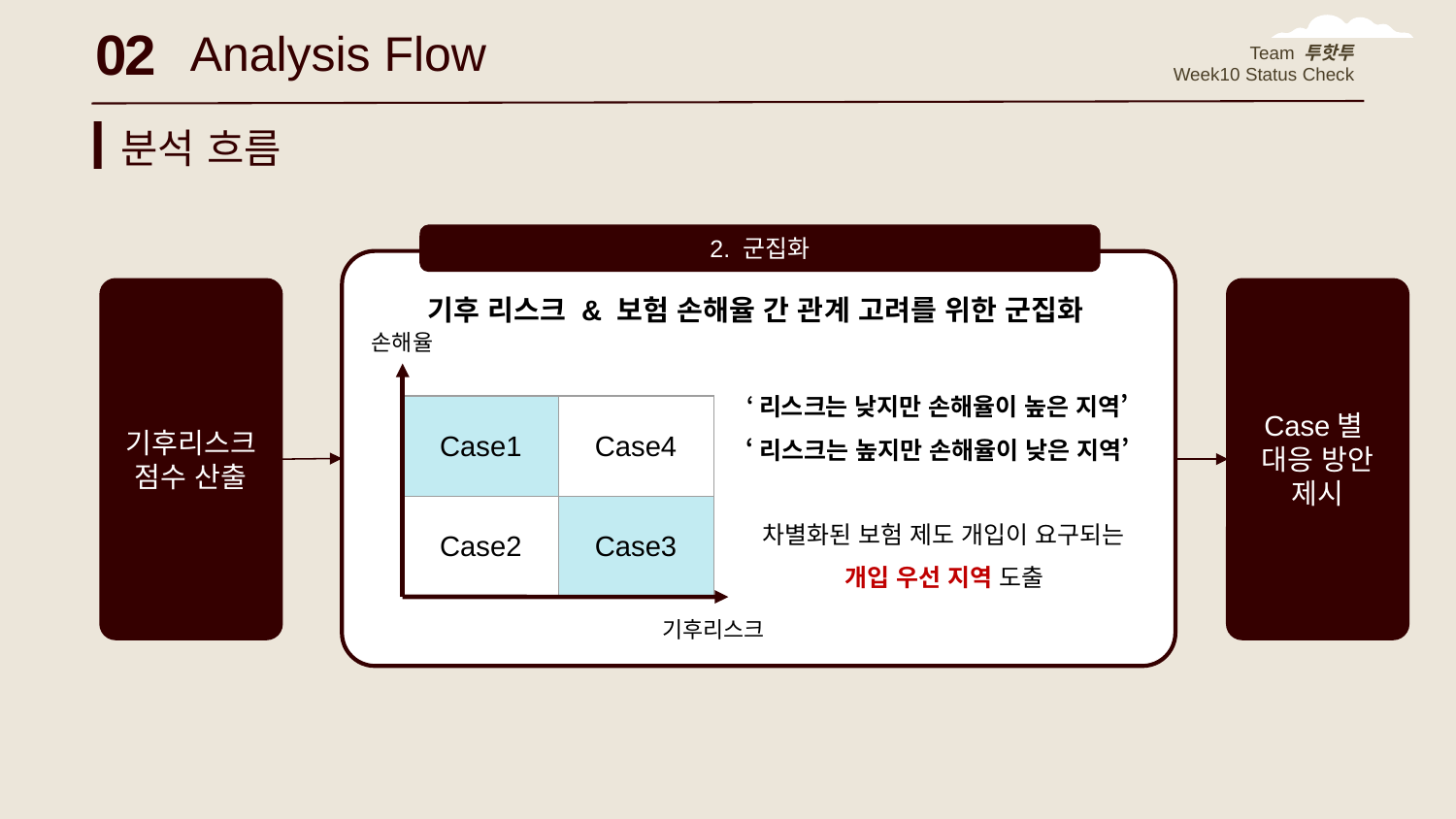

02
# Analysis Flow
Team 투핫투
Week10 Status Check

분석 흐름

2. 군집화

기후리스크 점수 산출
Case별
대응 방안
제시
기후 리스크 & 보험 손해율 간 관계 고려를 위한 군집화
손해율
‘리스크는 낮지만 손해율이 높은 지역’
‘리스크는 높지만 손해율이 낮은 지역’

 차별화된 보험 제도 개입이 요구되는
 개입 우선 지역 도출
| Case1 | Case4 |
| --- | --- |
| Case2 | Case3 |
기후리스크